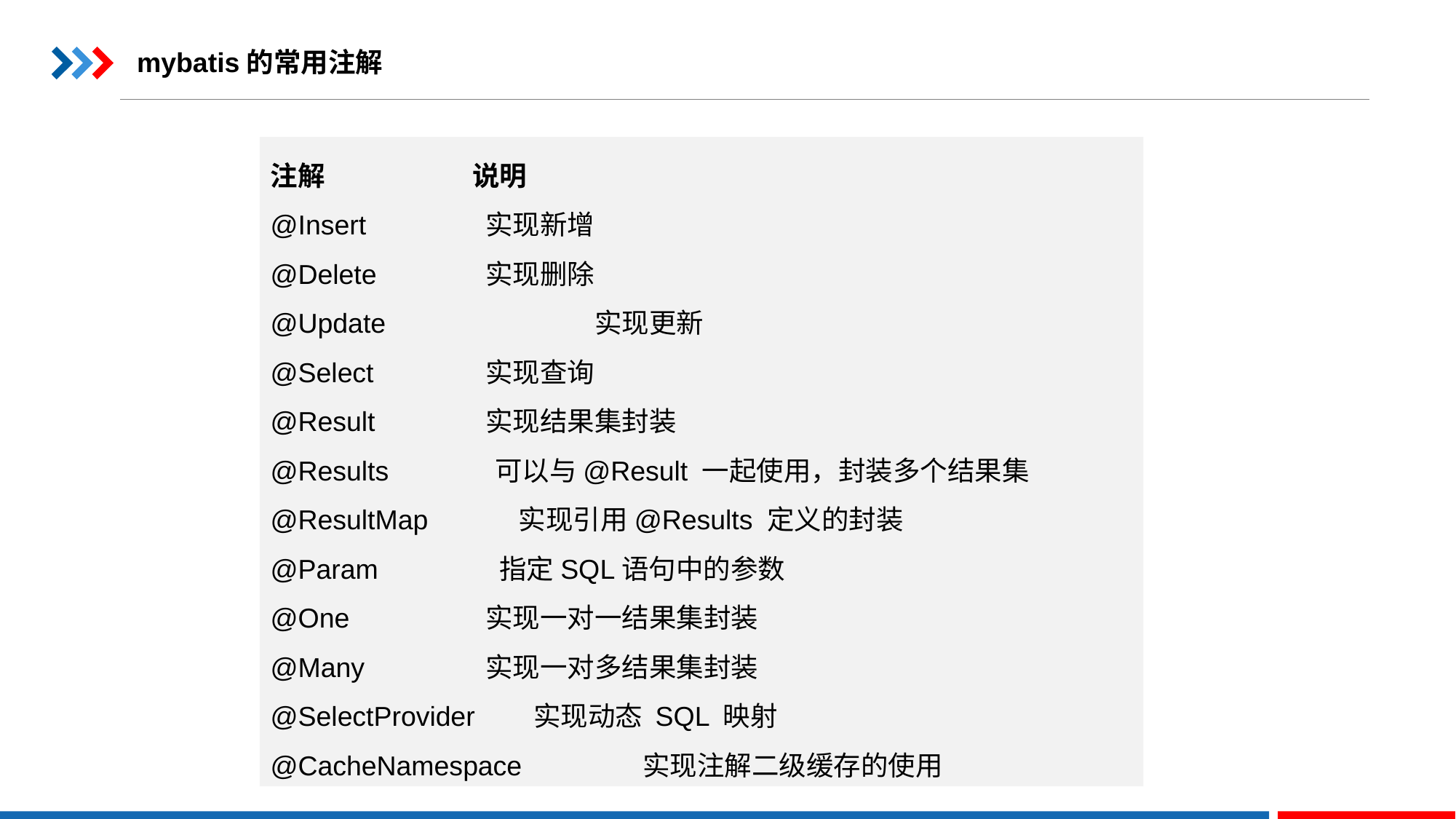

mybatis的常用注解
注解	               说明
@Insert	             实现新增
@Delete	             实现删除
@Update	             实现更新
@Select	             实现查询
@Result	             实现结果集封装
@Results             可以与@Result 一起使用，封装多个结果集
@ResultMap           实现引用@Results 定义的封装
@Param               指定SQL语句中的参数
@One	             实现一对一结果集封装
@Many	             实现一对多结果集封装
@SelectProvider	     实现动态 SQL 映射
@CacheNamespace	     实现注解二级缓存的使用